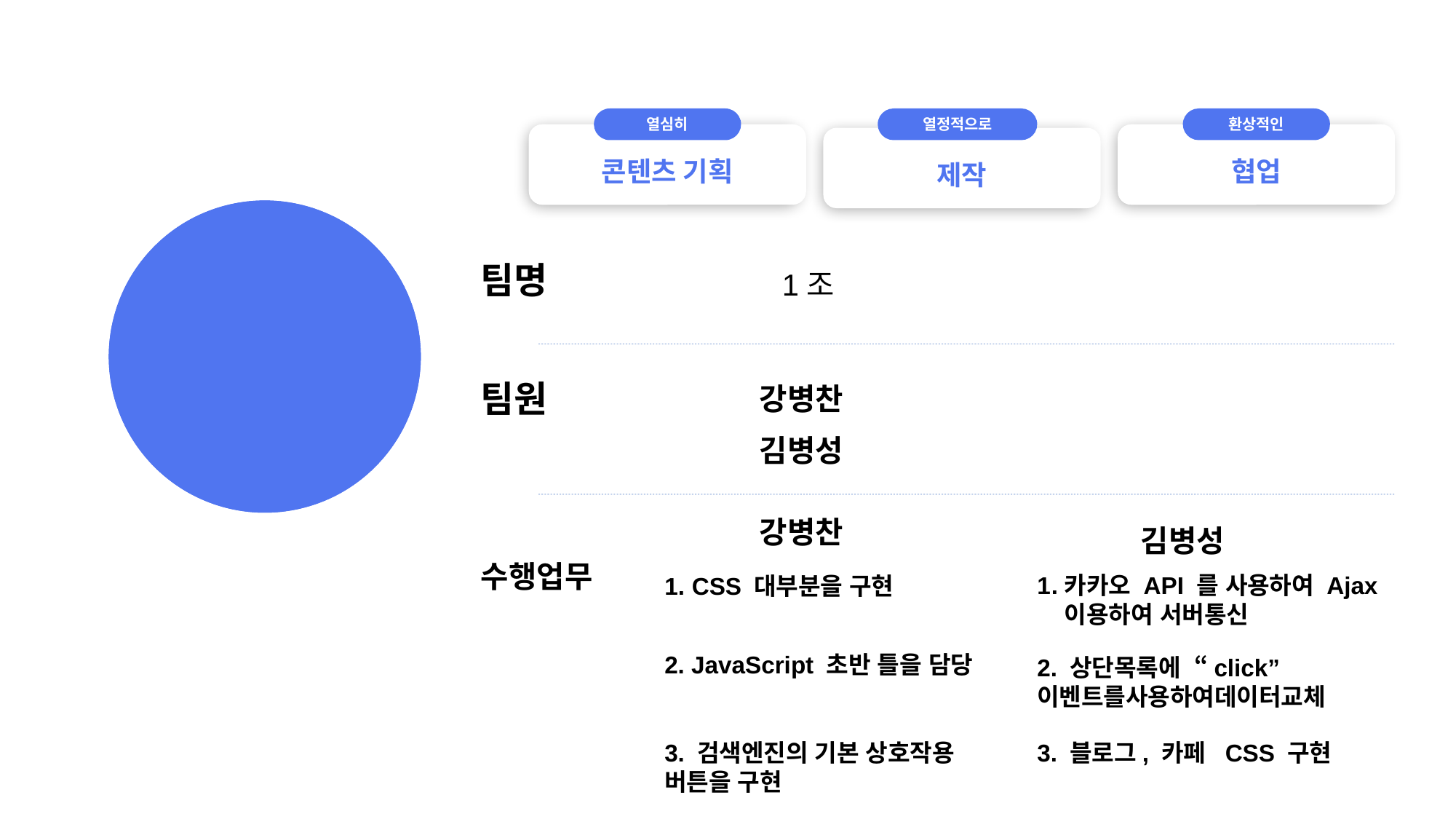

열심히
열정적으로
환상적인
콘텐츠 기획
협업
제작

팀명
1조
팀원
강병찬
김병성
강병찬
김병성
수행업무
카카오 API 를 사용하여 Ajax 이용하여 서버통신
CSS 대부분을 구현
2. JavaScript 초반 틀을 담당
2. 상단목록에  “click” 이벤트를사용하여데이터교체
3. 검색엔진의 기본 상호작용
버튼을 구현
3. 블로그, 카페  CSS 구현